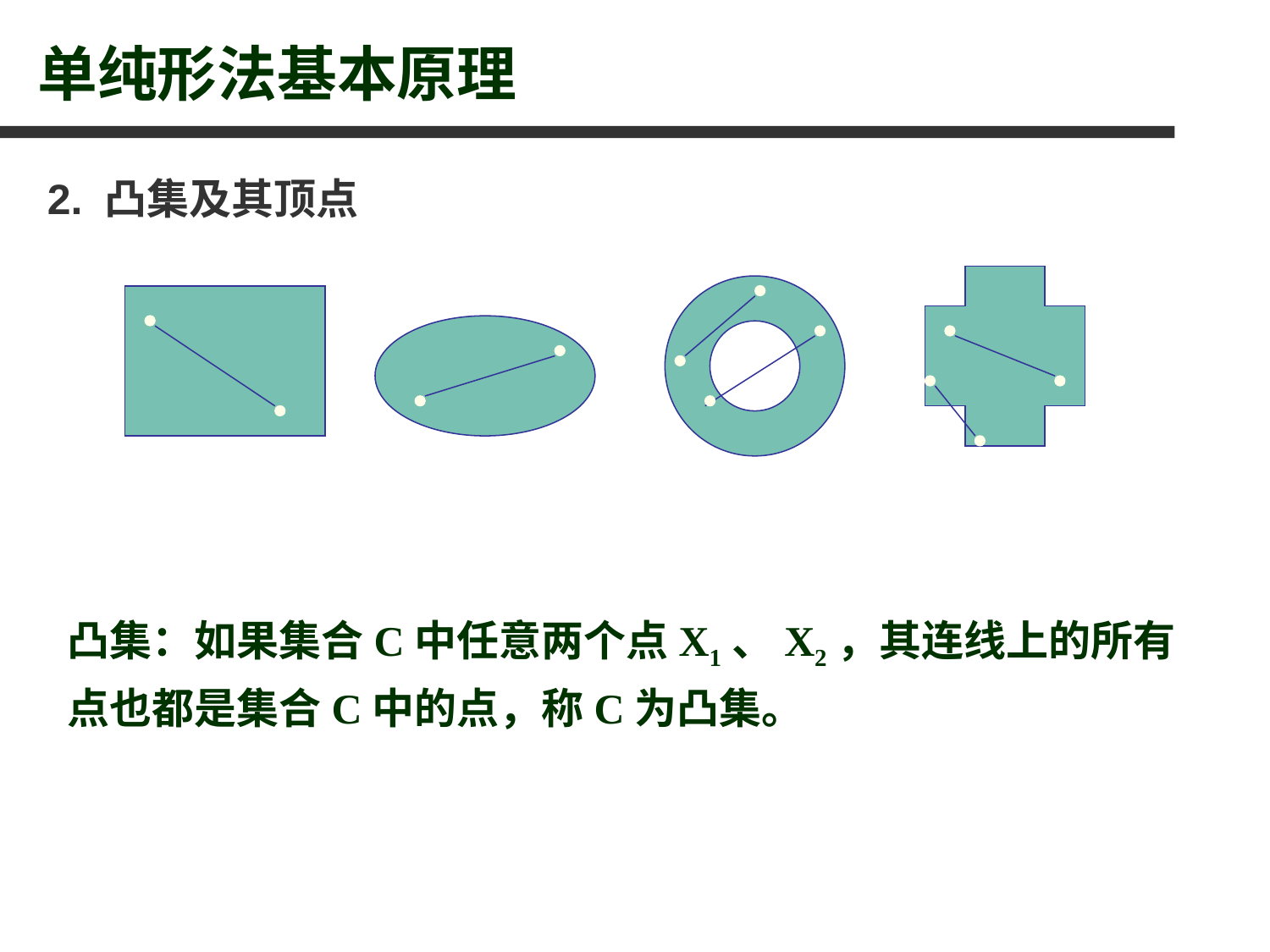

# 单纯形法基本原理
2. 凸集及其顶点

凸集：如果集合C中任意两个点X1、X2，其连线上的所有点也都是集合C中的点，称C为凸集。